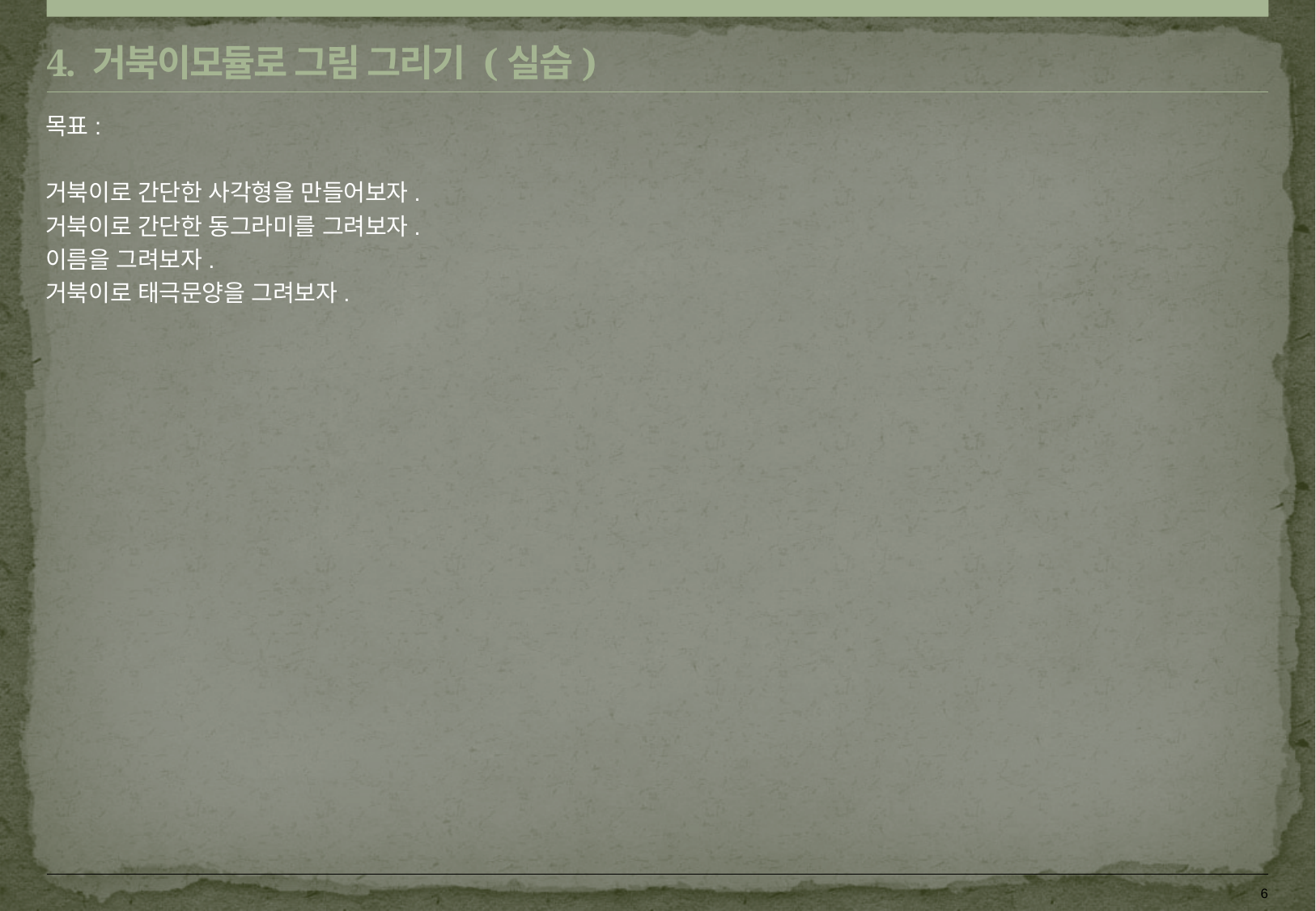

# 4. 거북이모듈로 그림 그리기 (실습)
목표:

거북이로 간단한 사각형을 만들어보자.
거북이로 간단한 동그라미를 그려보자.
이름을 그려보자.
거북이로 태극문양을 그려보자.
6